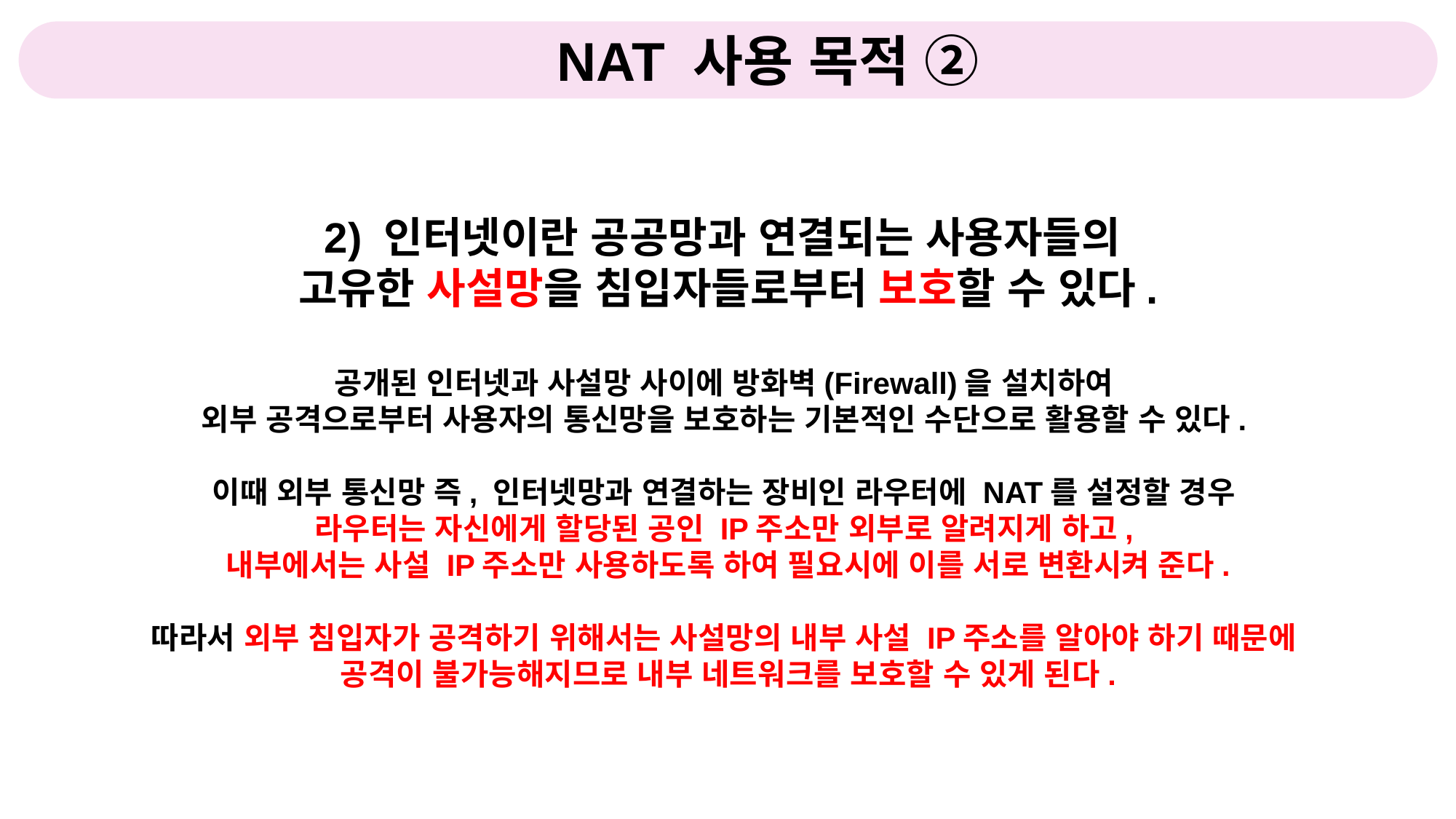

NAT 사용 목적 ②
2) 인터넷이란 공공망과 연결되는 사용자들의
고유한 사설망을 침입자들로부터 보호할 수 있다.
공개된 인터넷과 사설망 사이에 방화벽(Firewall)을 설치하여
외부 공격으로부터 사용자의 통신망을 보호하는 기본적인 수단으로 활용할 수 있다.

이때 외부 통신망 즉, 인터넷망과 연결하는 장비인 라우터에 NAT를 설정할 경우
라우터는 자신에게 할당된 공인 IP주소만 외부로 알려지게 하고,
내부에서는 사설 IP주소만 사용하도록 하여 필요시에 이를 서로 변환시켜 준다.

따라서 외부 침입자가 공격하기 위해서는 사설망의 내부 사설 IP주소를 알아야 하기 때문에
공격이 불가능해지므로 내부 네트워크를 보호할 수 있게 된다.